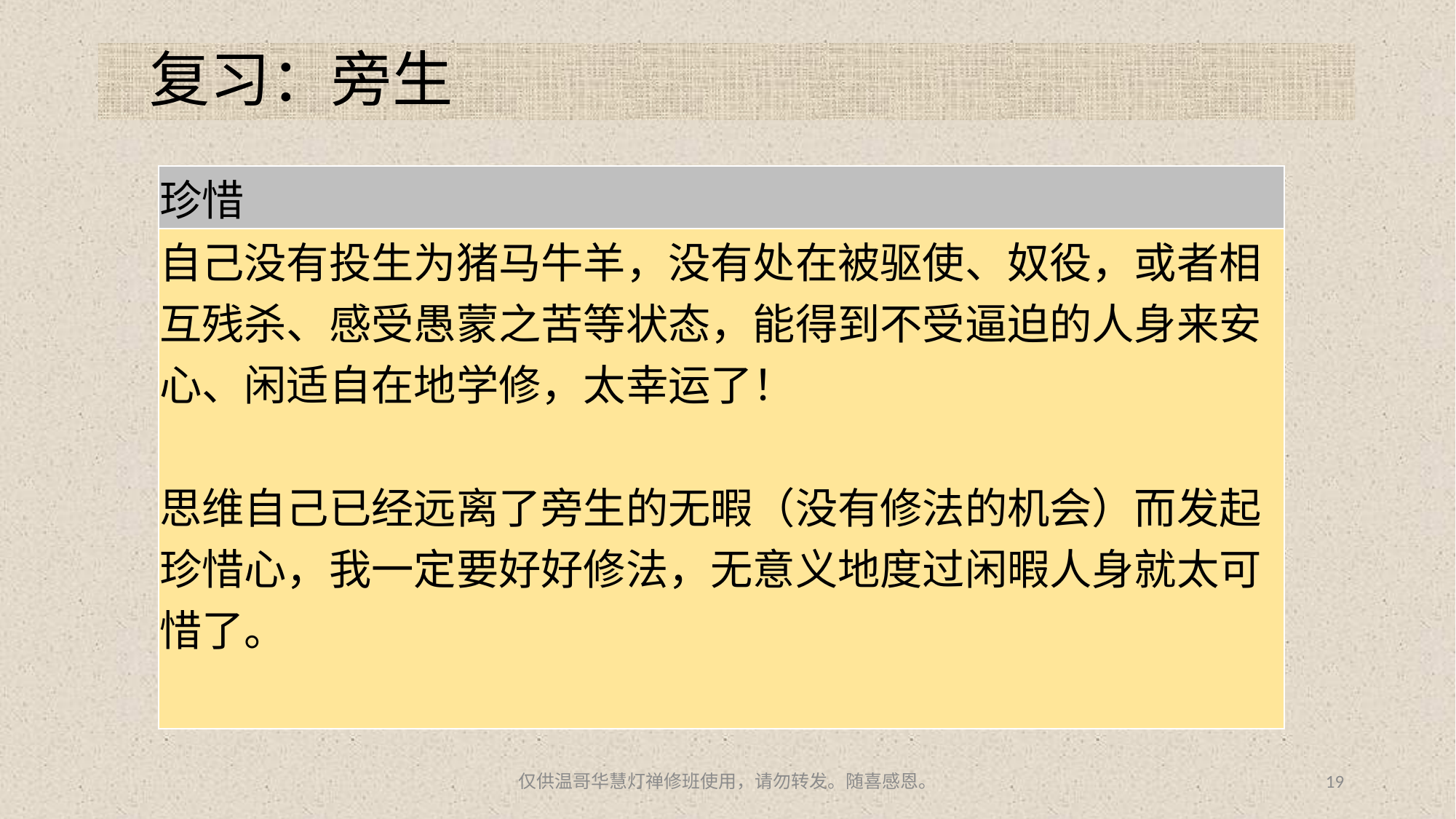

# 复习：旁生
| 珍惜 |
| --- |
| 自己没有投生为猪马牛羊，没有处在被驱使、奴役，或者相互残杀、感受愚蒙之苦等状态，能得到不受逼迫的人身来安心、闲适自在地学修，太幸运了！ 思维自己已经远离了旁生的无暇（没有修法的机会）而发起珍惜心，我一定要好好修法，无意义地度过闲暇人身就太可惜了。 |
仅供温哥华慧灯禅修班使用，请勿转发。随喜感恩。
19